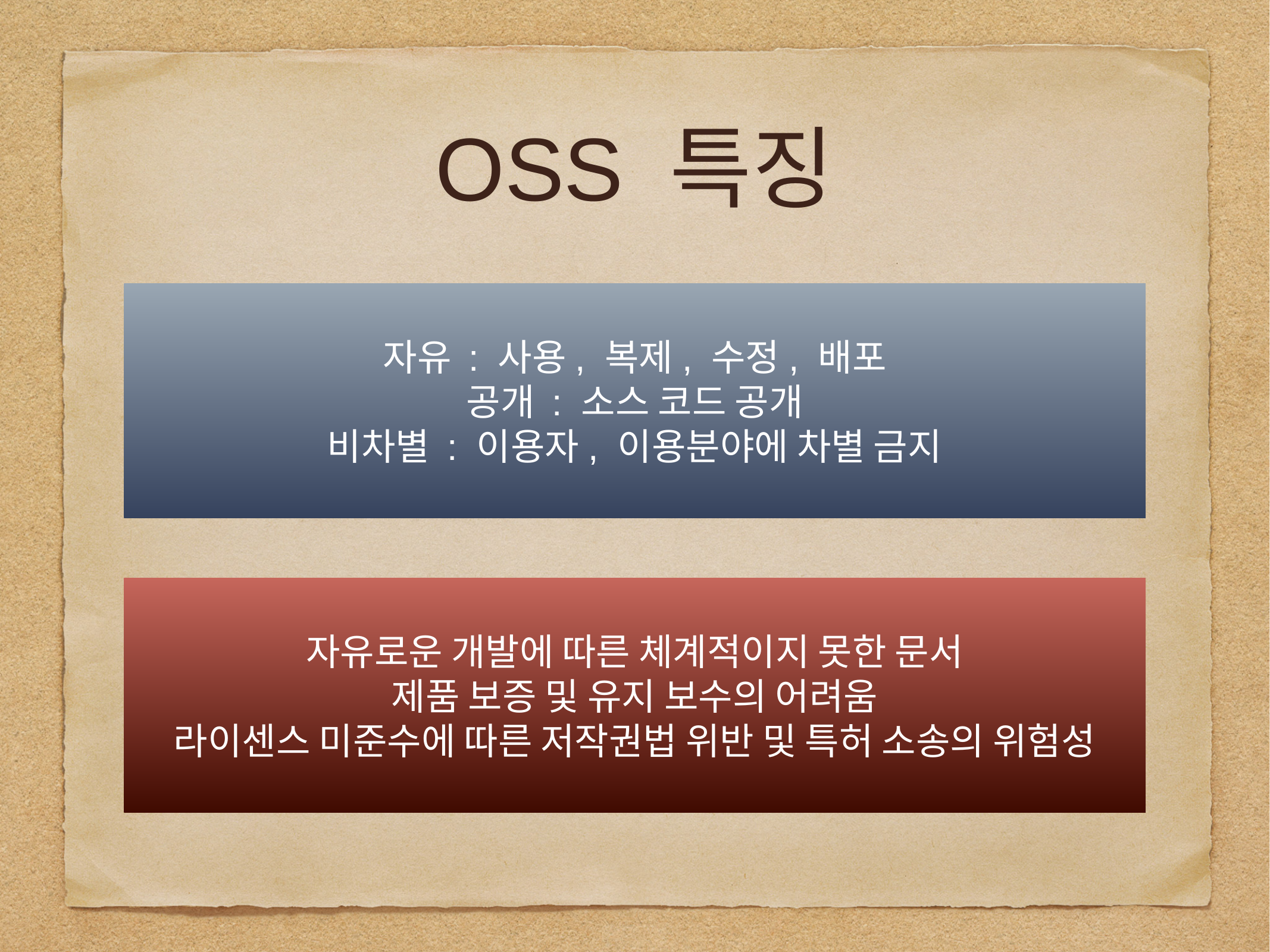

# OSS 특징
자유 : 사용, 복제, 수정, 배포
공개 : 소스 코드 공개
비차별 : 이용자, 이용분야에 차별 금지
자유로운 개발에 따른 체계적이지 못한 문서
제품 보증 및 유지 보수의 어려움
라이센스 미준수에 따른 저작권법 위반 및 특허 소송의 위험성